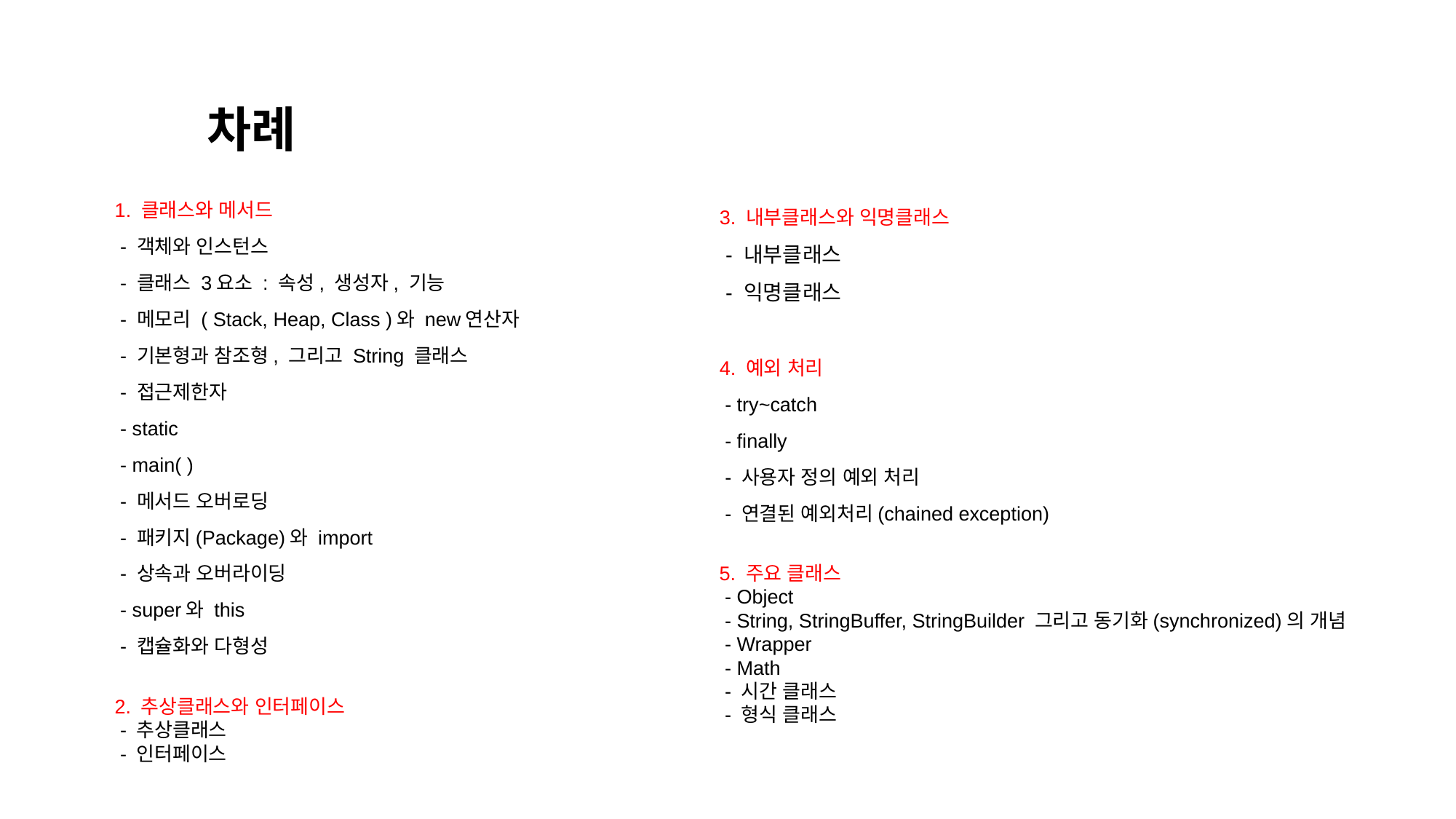

차례

3. 내부클래스와 익명클래스
 - 내부클래스
 - 익명클래스

4. 예외 처리
 - try~catch
 - finally
 - 사용자 정의 예외 처리
 - 연결된 예외처리(chained exception)
1. 클래스와 메서드
 - 객체와 인스턴스
 - 클래스 3요소 : 속성, 생성자, 기능
 - 메모리 ( Stack, Heap, Class )와 new연산자
 - 기본형과 참조형, 그리고 String 클래스
 - 접근제한자
 - static
 - main( )
 - 메서드 오버로딩
 - 패키지(Package)와 import
 - 상속과 오버라이딩
 - super와 this
 - 캡슐화와 다형성
5. 주요 클래스
 - Object
 - String, StringBuffer, StringBuilder 그리고 동기화(synchronized)의 개념
 - Wrapper
 - Math
 - 시간 클래스
 - 형식 클래스
2. 추상클래스와 인터페이스
 - 추상클래스
 - 인터페이스